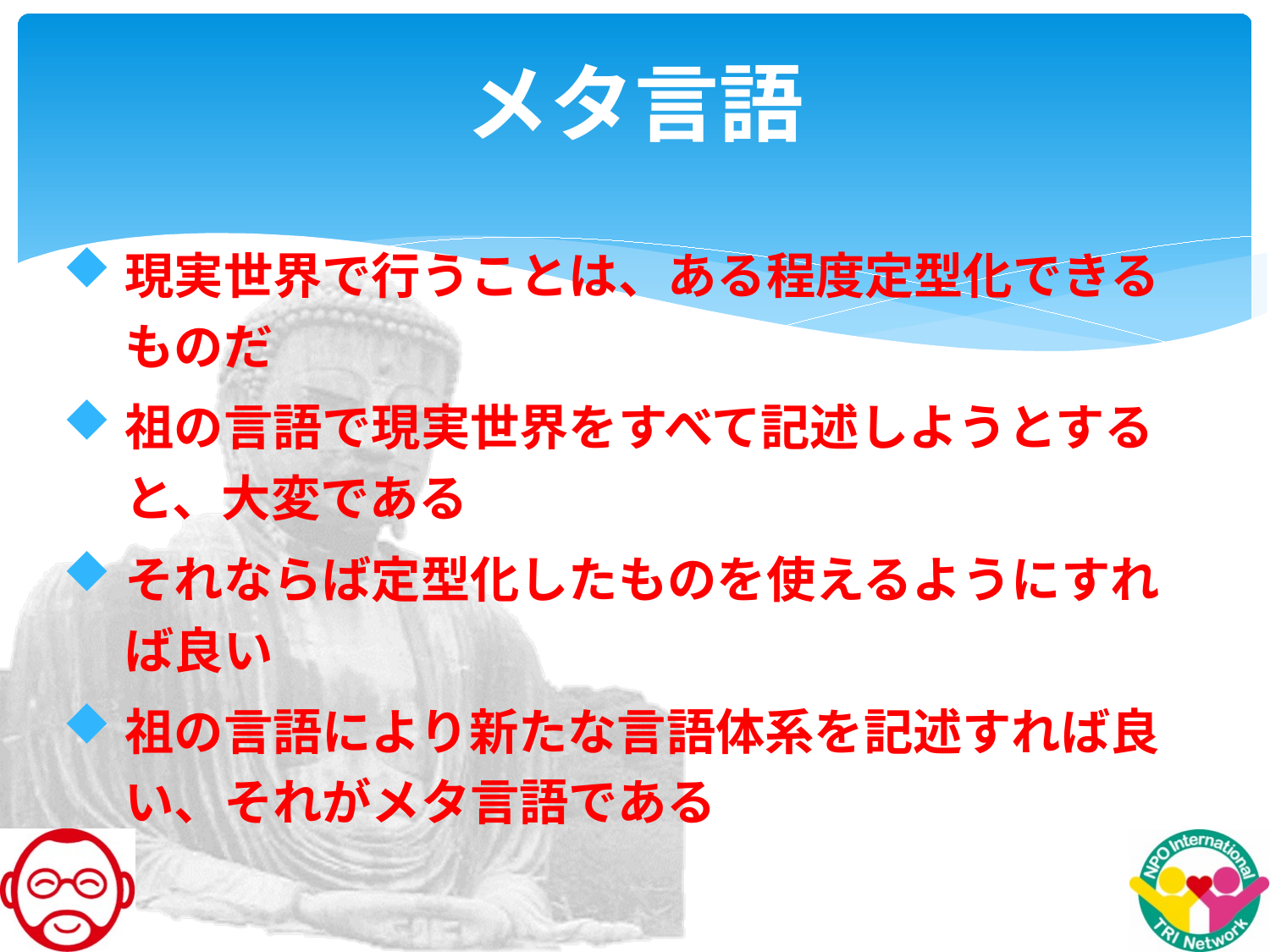

# メタ言語
現実世界で行うことは、ある程度定型化できるものだ
祖の言語で現実世界をすべて記述しようとすると、大変である
それならば定型化したものを使えるようにすれば良い
祖の言語により新たな言語体系を記述すれば良い、それがメタ言語である